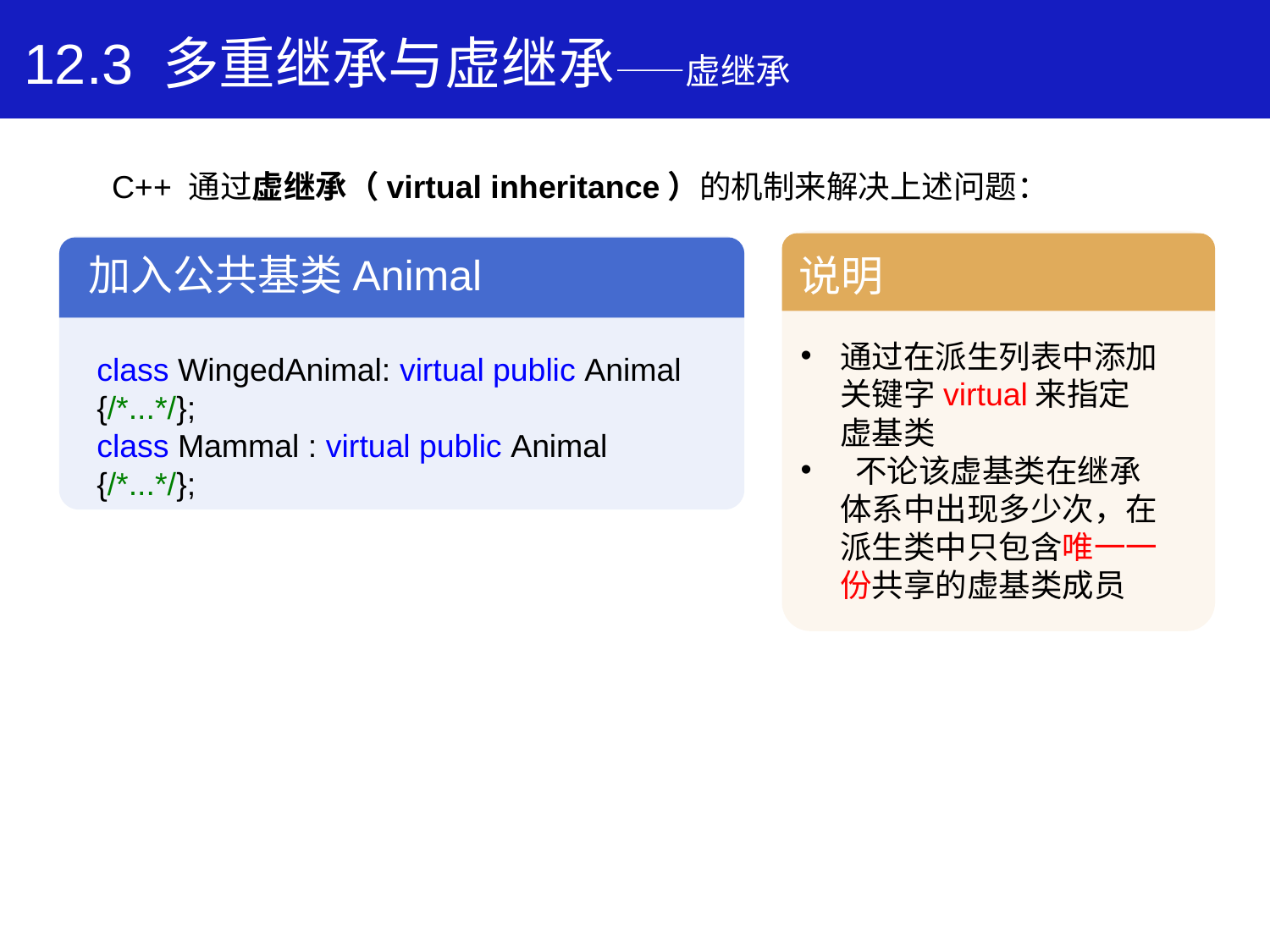

12.3 多重继承与虚继承——虚继承
C++ 通过虚继承（virtual inheritance）的机制来解决上述问题：

说明

加入公共基类Animal
通过在派生列表中添加关键字virtual来指定虚基类
 不论该虚基类在继承体系中出现多少次，在派生类中只包含唯一一份共享的虚基类成员
class WingedAnimal: virtual public Animal {/*...*/};
class Mammal : virtual public Animal {/*...*/};
31